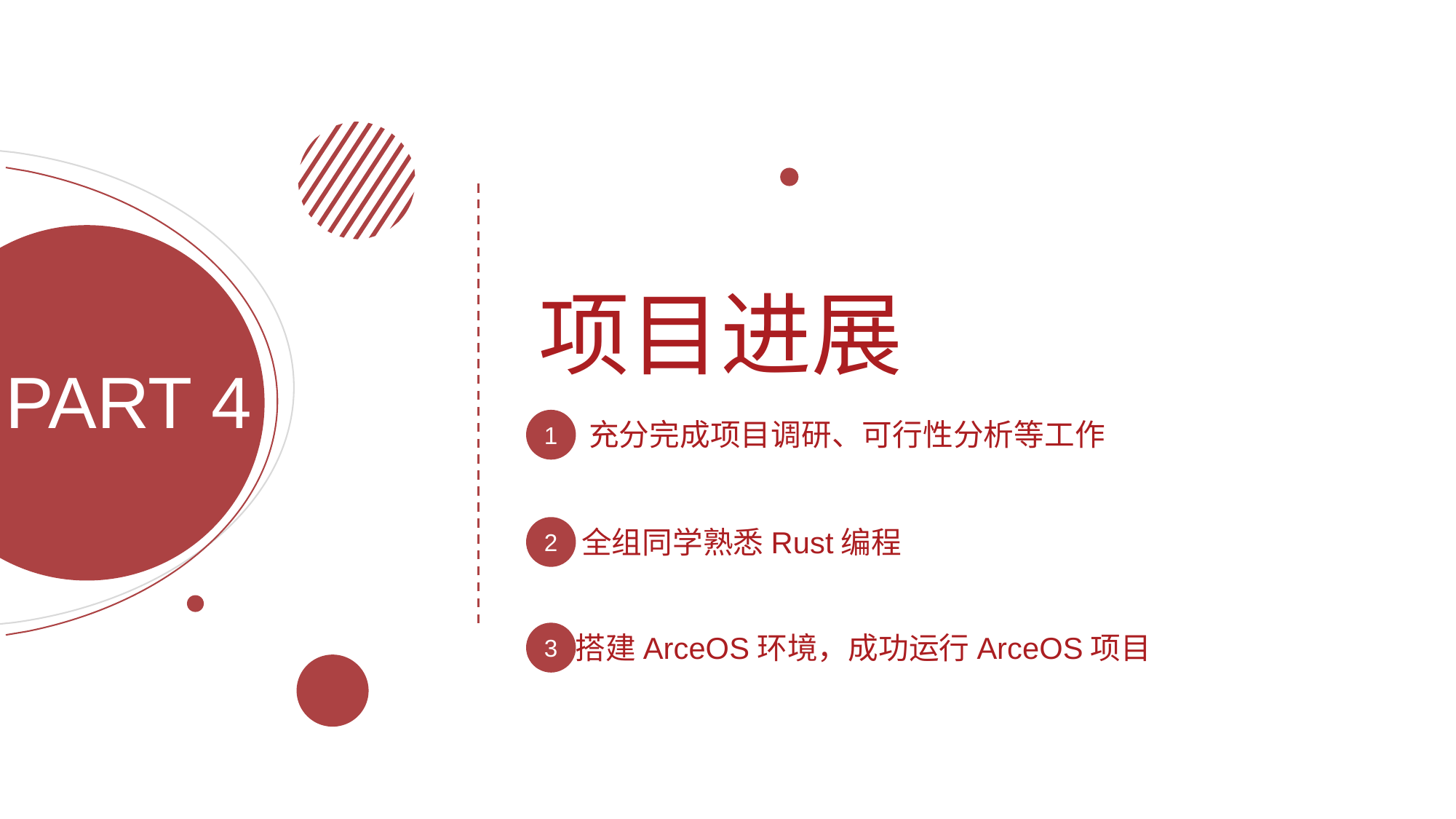

项目进展
PART 4
1
充分完成项目调研、可行性分析等工作
2
全组同学熟悉Rust编程

3
搭建ArceOS环境，成功运行ArceOS项目